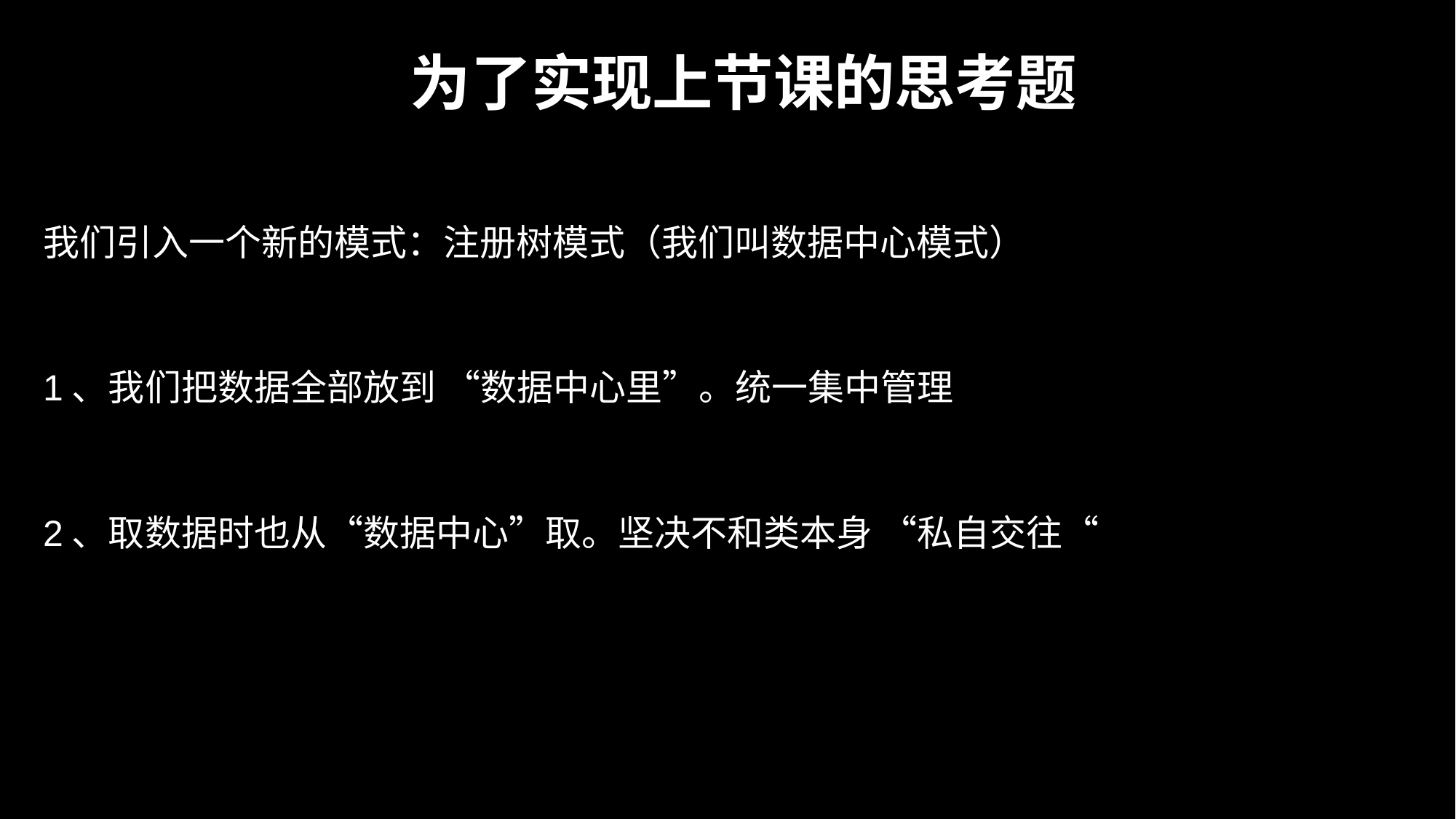

# 为了实现上节课的思考题

我们引入一个新的模式：注册树模式（我们叫数据中心模式）

1、我们把数据全部放到 “数据中心里”。统一集中管理

2、取数据时也从“数据中心”取。坚决不和类本身 “私自交往“